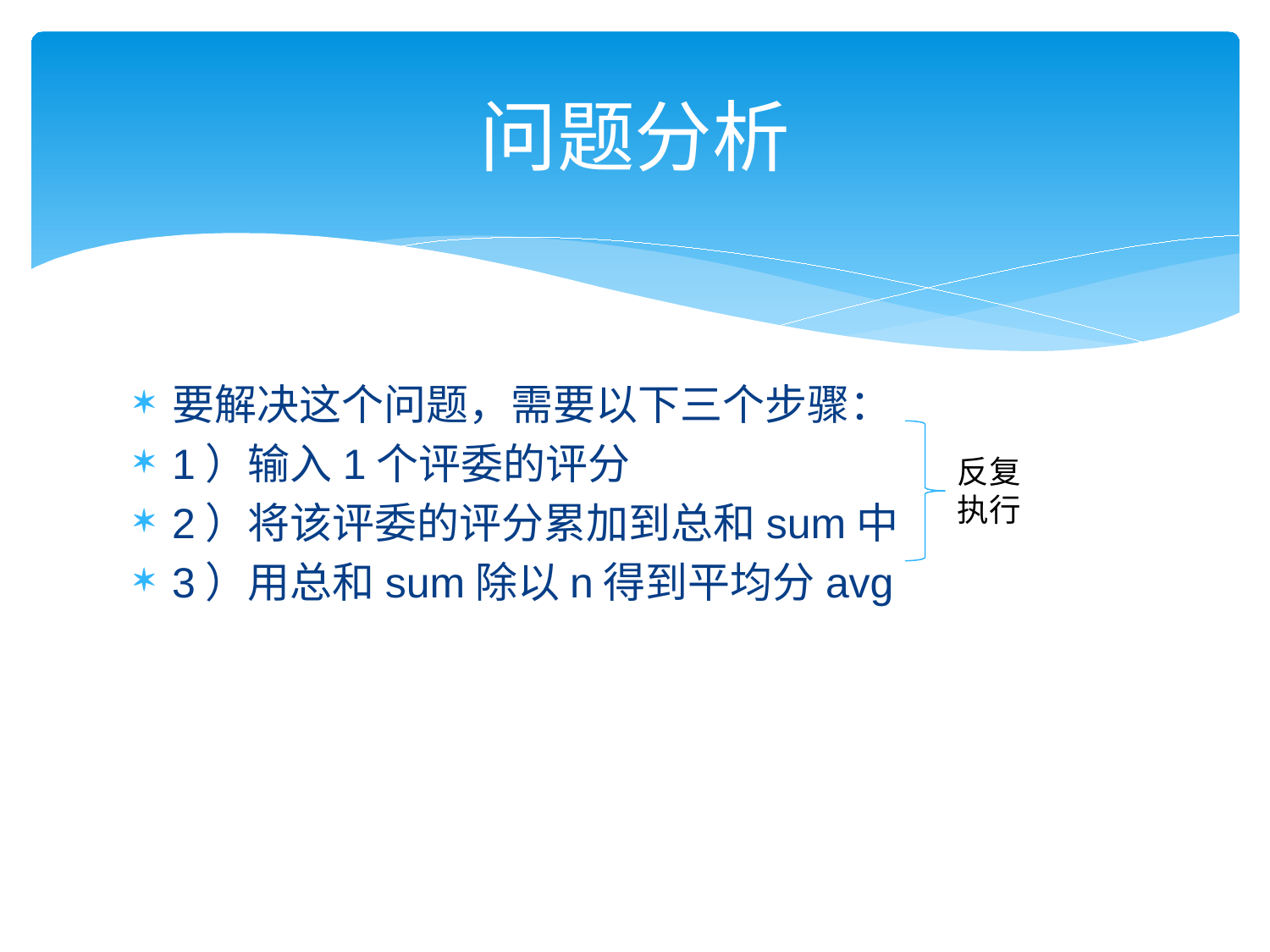

# 问题分析
要解决这个问题，需要以下三个步骤：
1）输入1个评委的评分
2）将该评委的评分累加到总和sum中
3）用总和sum除以n得到平均分avg

反复执行